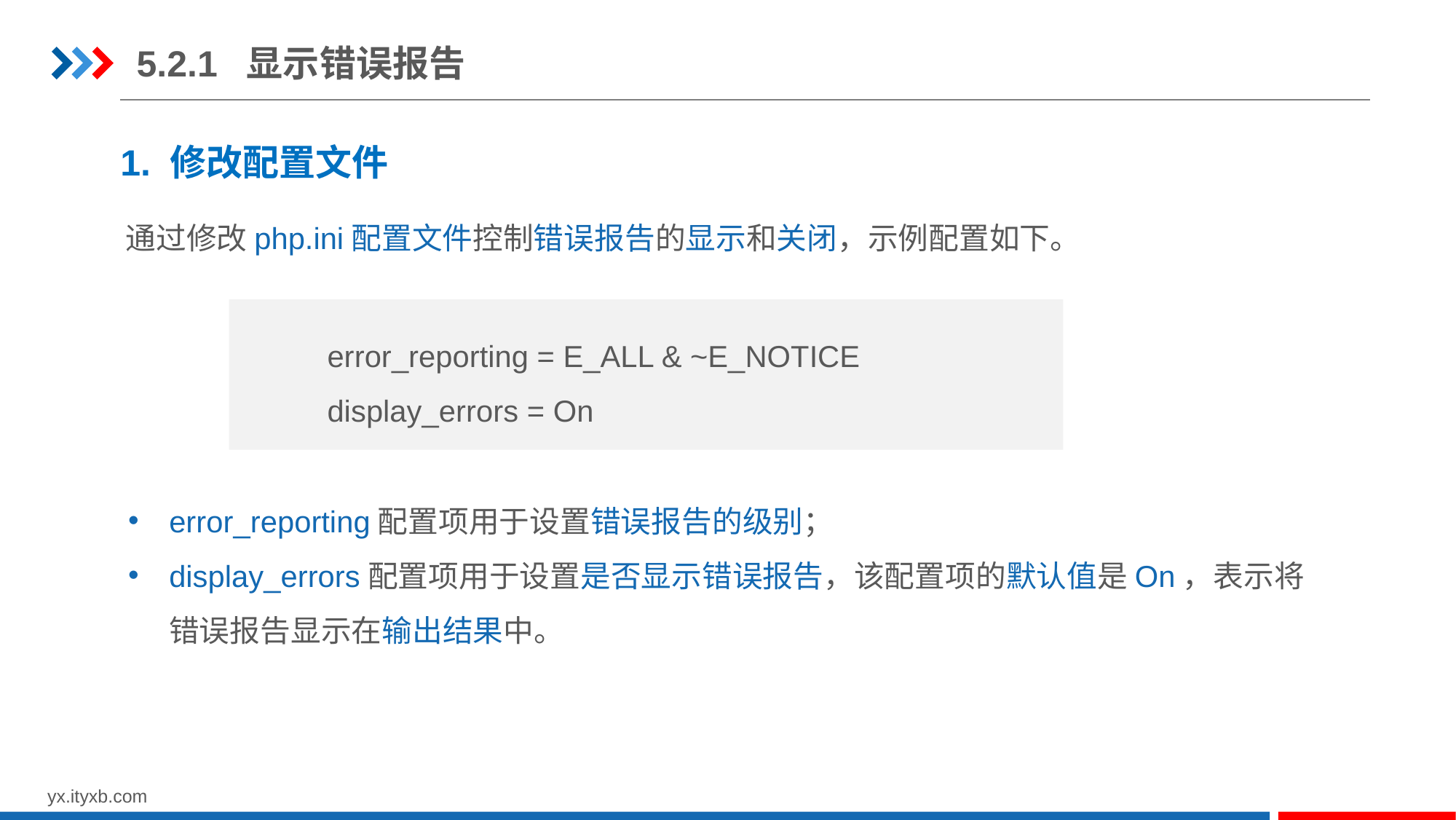

5.2.1  显示错误报告
1. 修改配置文件
通过修改php.ini配置文件控制错误报告的显示和关闭，示例配置如下。

error_reporting = E_ALL & ~E_NOTICE
display_errors = On
error_reporting配置项用于设置错误报告的级别；
display_errors配置项用于设置是否显示错误报告，该配置项的默认值是On，表示将错误报告显示在输出结果中。